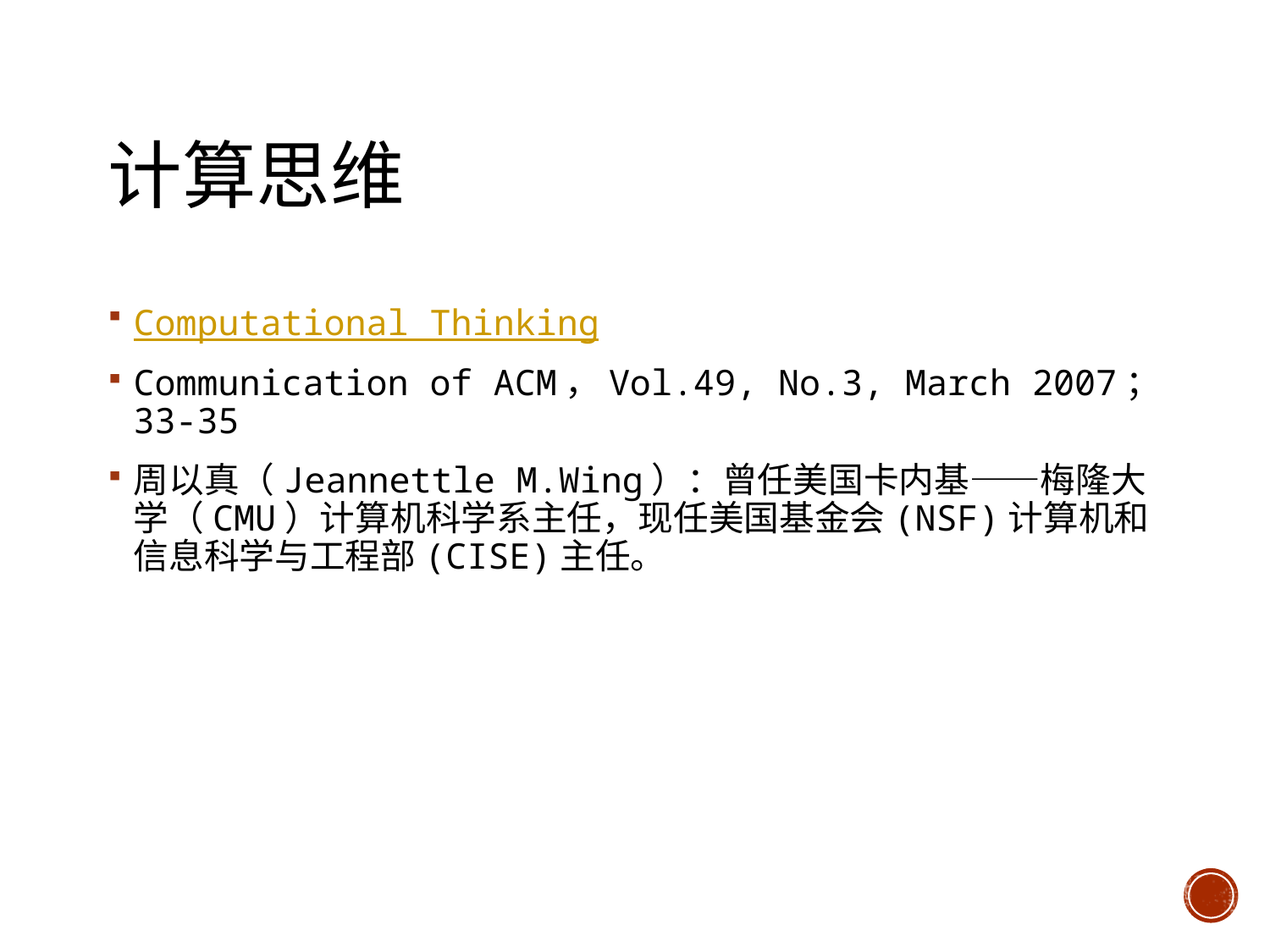

# 计算思维
Computational Thinking
Communication of ACM，Vol.49, No.3, March 2007；33-35
周以真（Jeannettle M.Wing）：曾任美国卡内基——梅隆大学（CMU）计算机科学系主任，现任美国基金会(NSF)计算机和信息科学与工程部(CISE)主任。